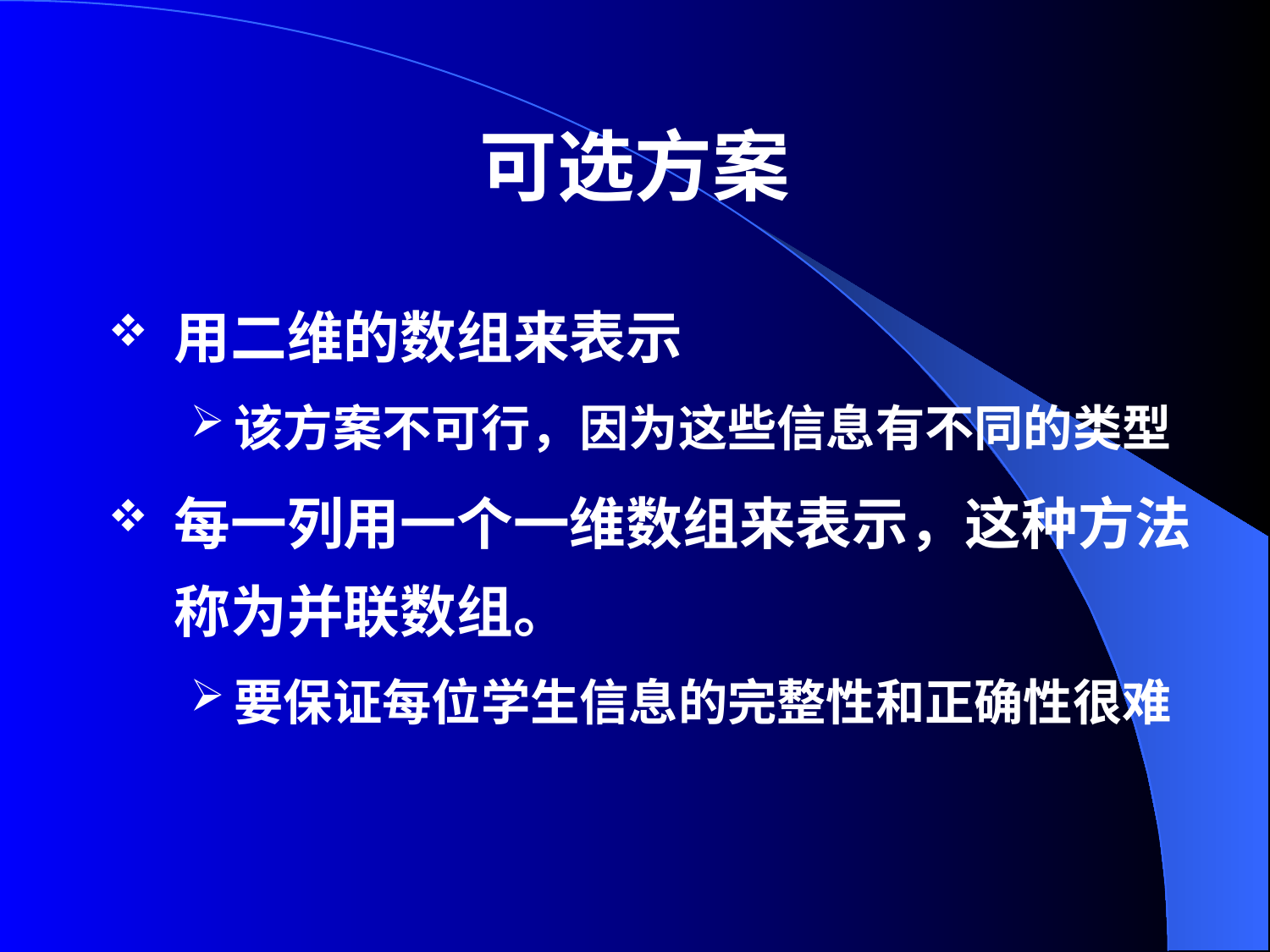

# 可选方案
用二维的数组来表示
该方案不可行，因为这些信息有不同的类型
每一列用一个一维数组来表示，这种方法称为并联数组。
要保证每位学生信息的完整性和正确性很难